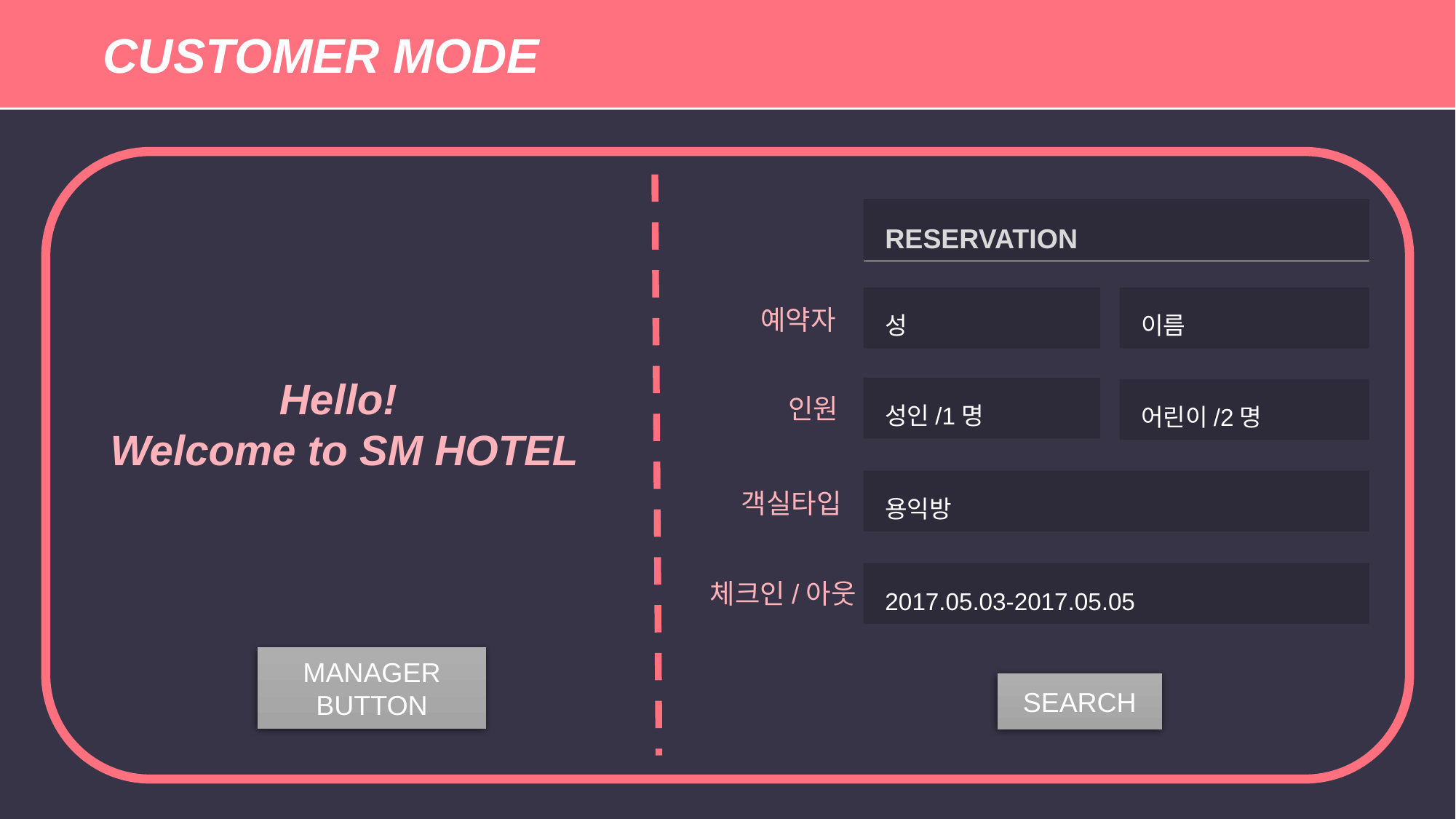

CUSTOMER MODE

RESERVATION
성
이름
예약자
Hello!
Welcome to SM HOTEL
성인/1명
어린이/2명
인원
용익방
객실타입
2017.05.03-2017.05.05
체크인/아웃
MANAGER
BUTTON
SEARCH